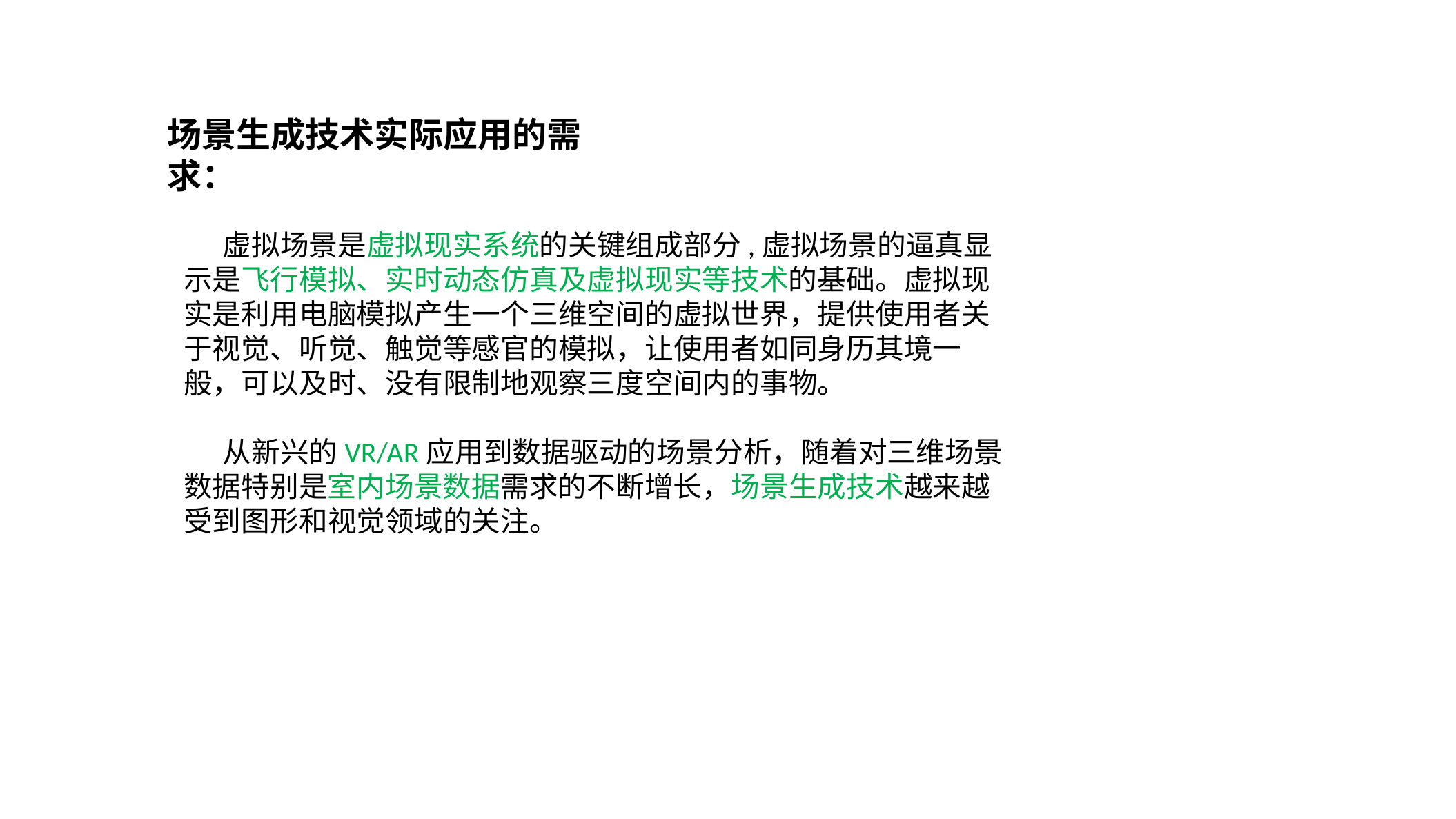

场景生成技术实际应用的需求：
     虚拟场景是虚拟现实系统的关键组成部分,虚拟场景的逼真显示是飞行模拟、实时动态仿真及虚拟现实等技术的基础。虚拟现实是利用电脑模拟产生一个三维空间的虚拟世界，提供使用者关于视觉、听觉、触觉等感官的模拟，让使用者如同身历其境一般，可以及时、没有限制地观察三度空间内的事物。

     从新兴的VR/AR应用到数据驱动的场景分析，随着对三维场景数据特别是室内场景数据需求的不断增长，场景生成技术越来越受到图形和视觉领域的关注。